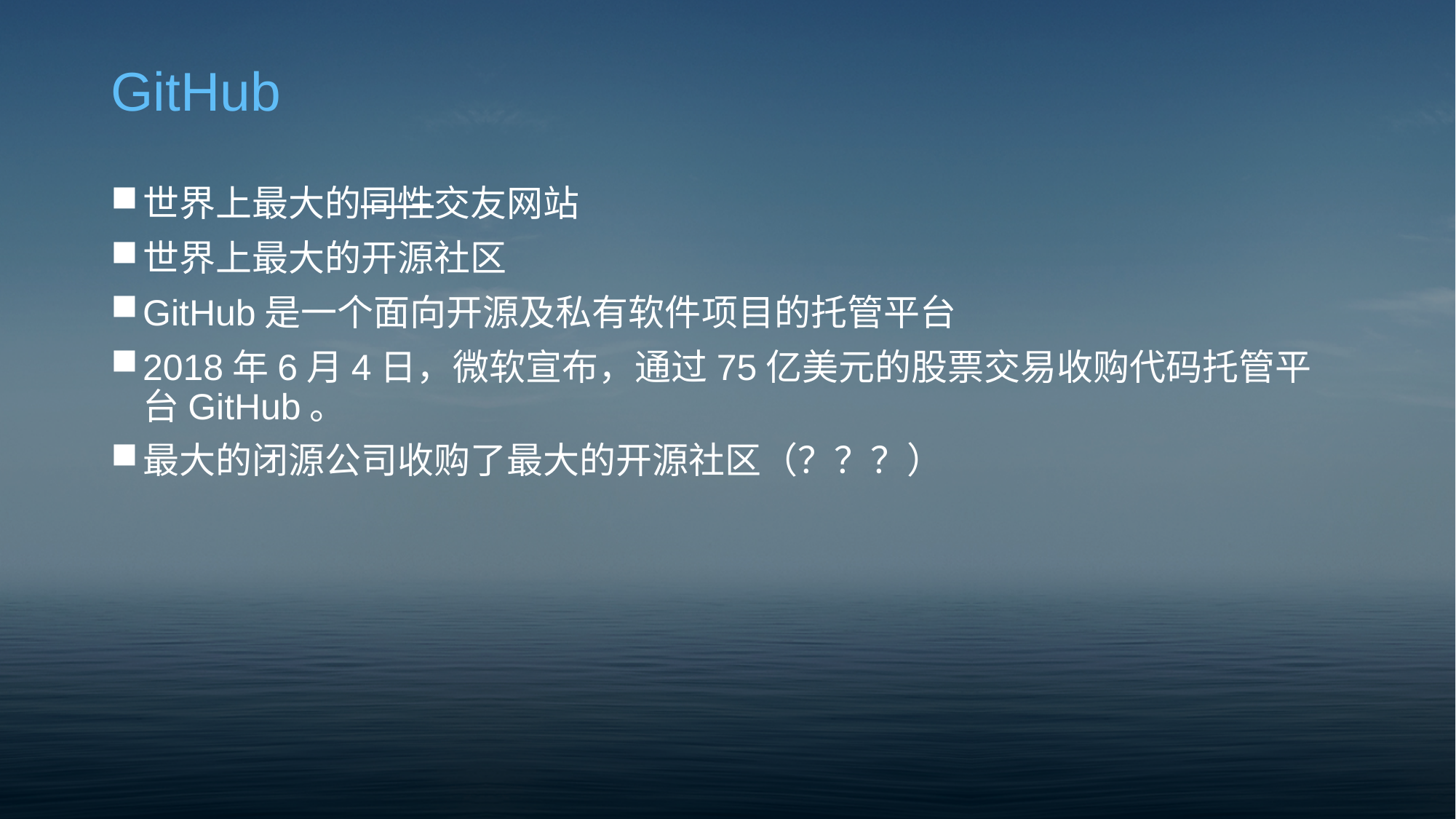

# GitHub
世界上最大的同性交友网站
世界上最大的开源社区
GitHub是一个面向开源及私有软件项目的托管平台
2018年6月4日，微软宣布，通过75亿美元的股票交易收购代码托管平台GitHub。
最大的闭源公司收购了最大的开源社区（？？？）